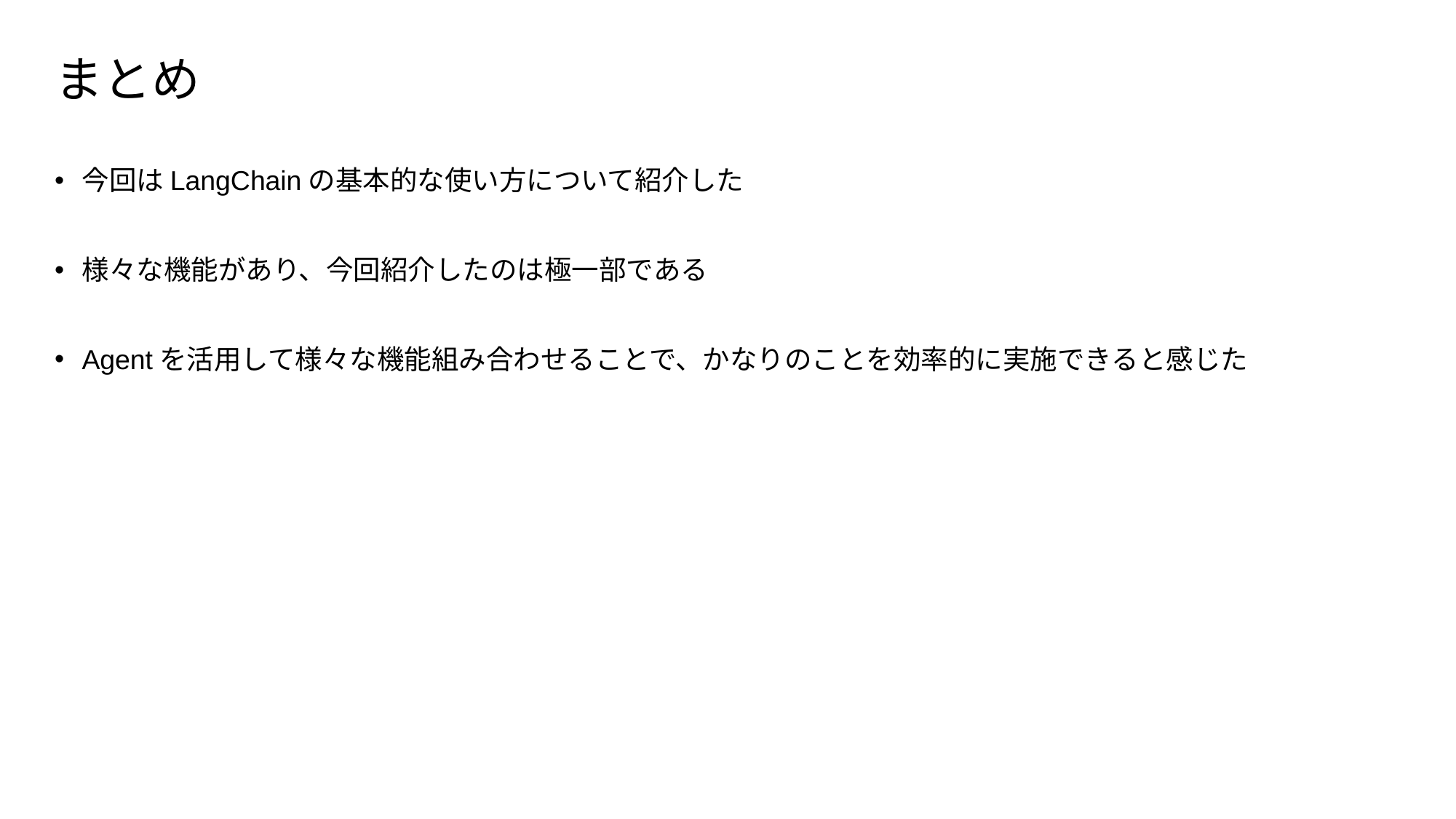

# まとめ
今回はLangChainの基本的な使い方について紹介した

様々な機能があり、今回紹介したのは極一部である

Agentを活用して様々な機能組み合わせることで、かなりのことを効率的に実施できると感じた